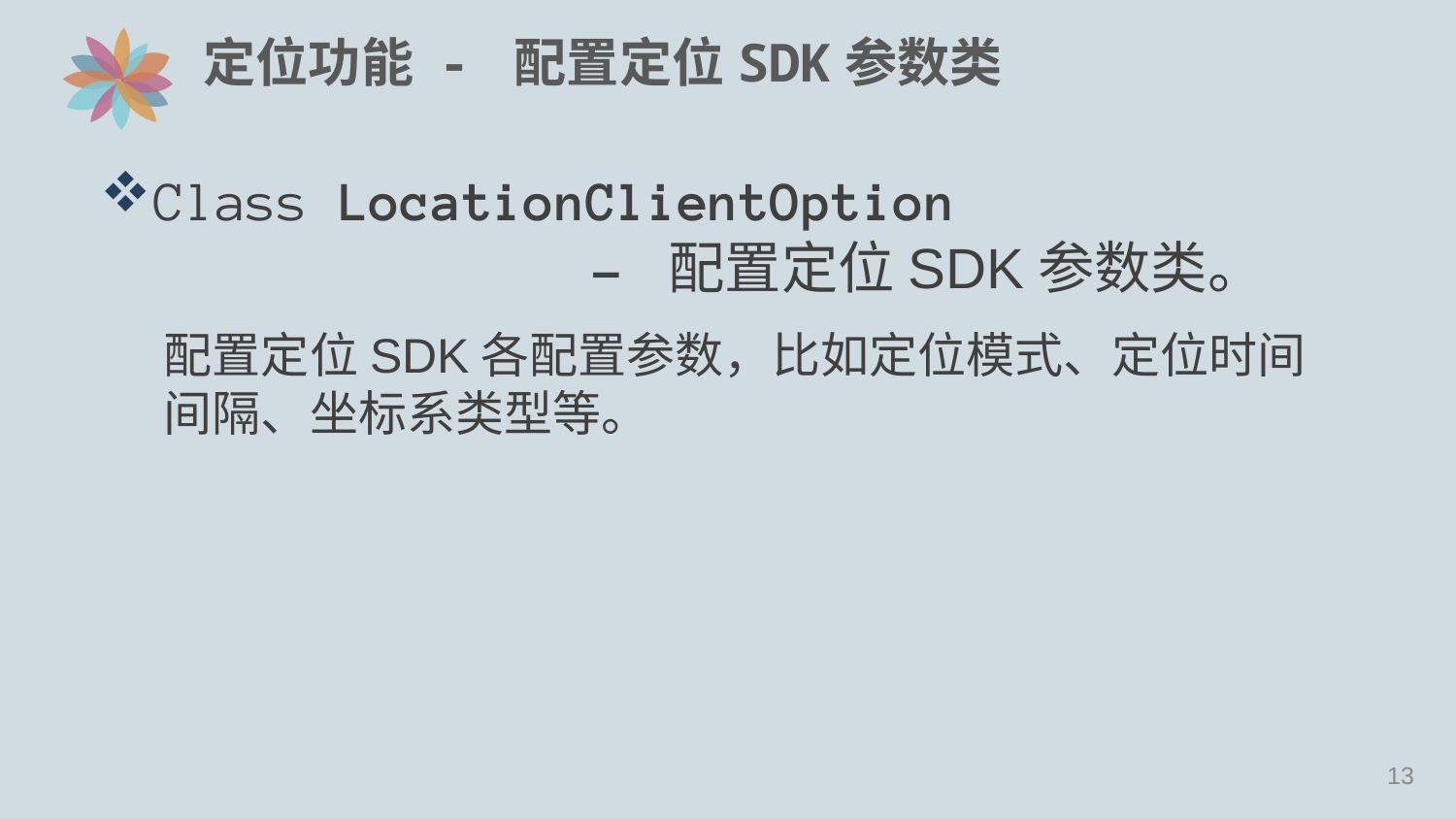

# 定位功能 - 配置定位SDK参数类
Class LocationClientOption
                - 配置定位SDK参数类。
配置定位SDK各配置参数，比如定位模式、定位时间间隔、坐标系类型等。

13